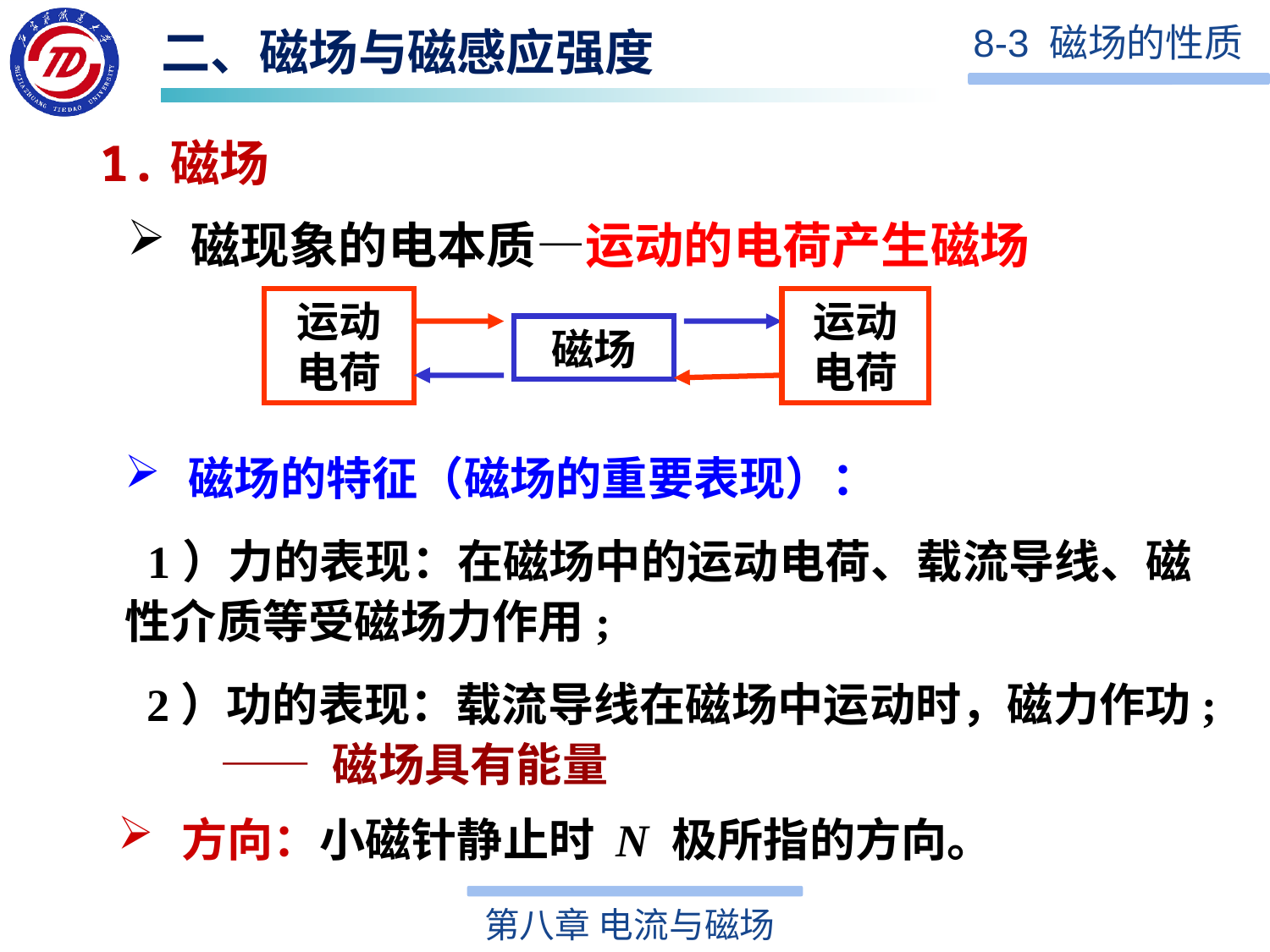

二、磁场与磁感应强度

1.磁场
磁现象的电本质—运动的电荷产生磁场
运动
电荷
运动
电荷
磁场

磁场的特征（磁场的重要表现）：
  1）力的表现：在磁场中的运动电荷、载流导线、磁性介质等受磁场力作用;
2）功的表现：载流导线在磁场中运动时，磁力作功;
       —— 磁场具有能量
方向：小磁针静止时 N 极所指的方向。
28